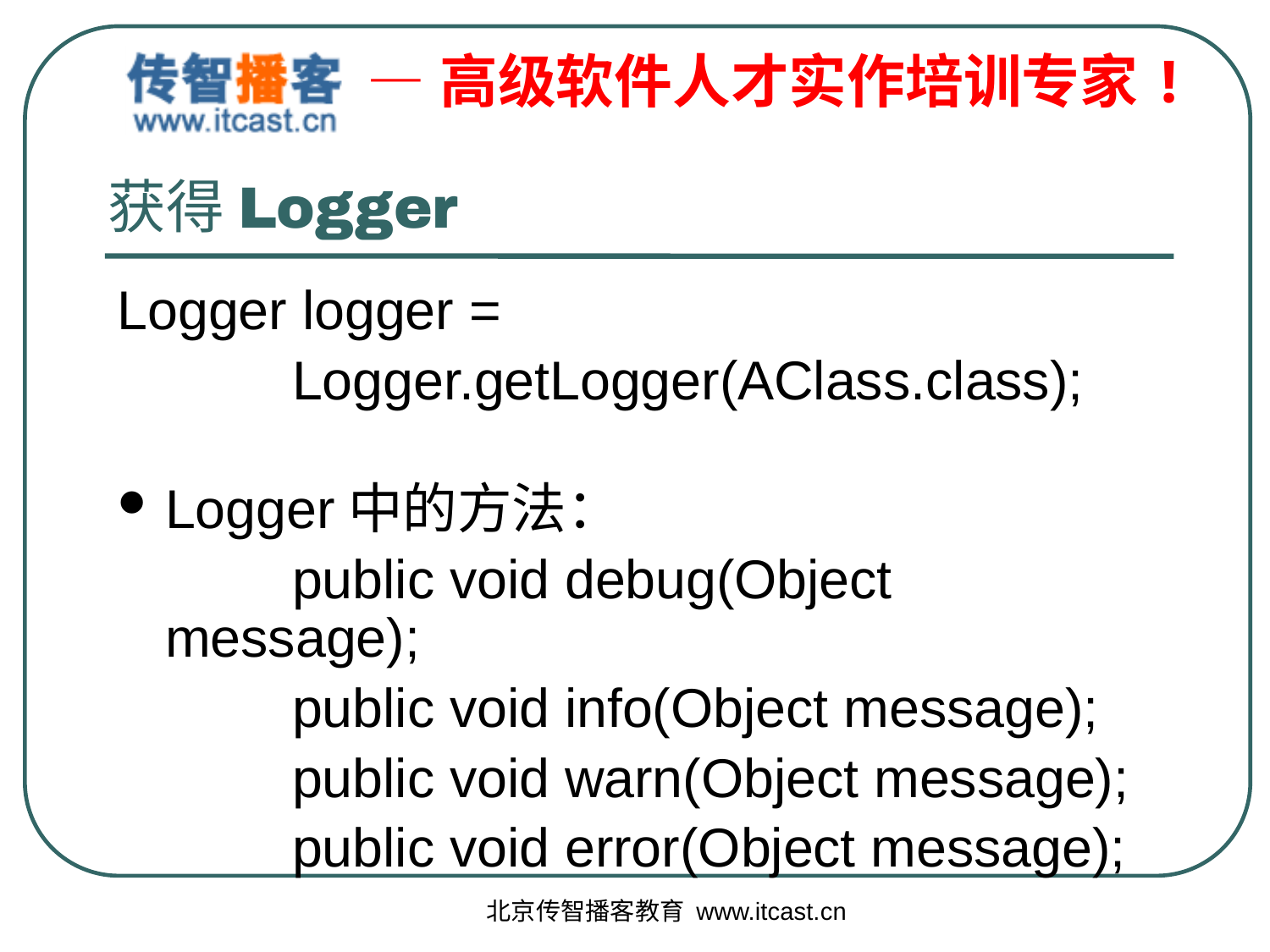

# 获得Logger
Logger logger =
		Logger.getLogger(AClass.class);
Logger中的方法：
		public void debug(Object message);
		public void info(Object message);
		public void warn(Object message);
		public void error(Object message);
北京传智播客教育 www.itcast.cn